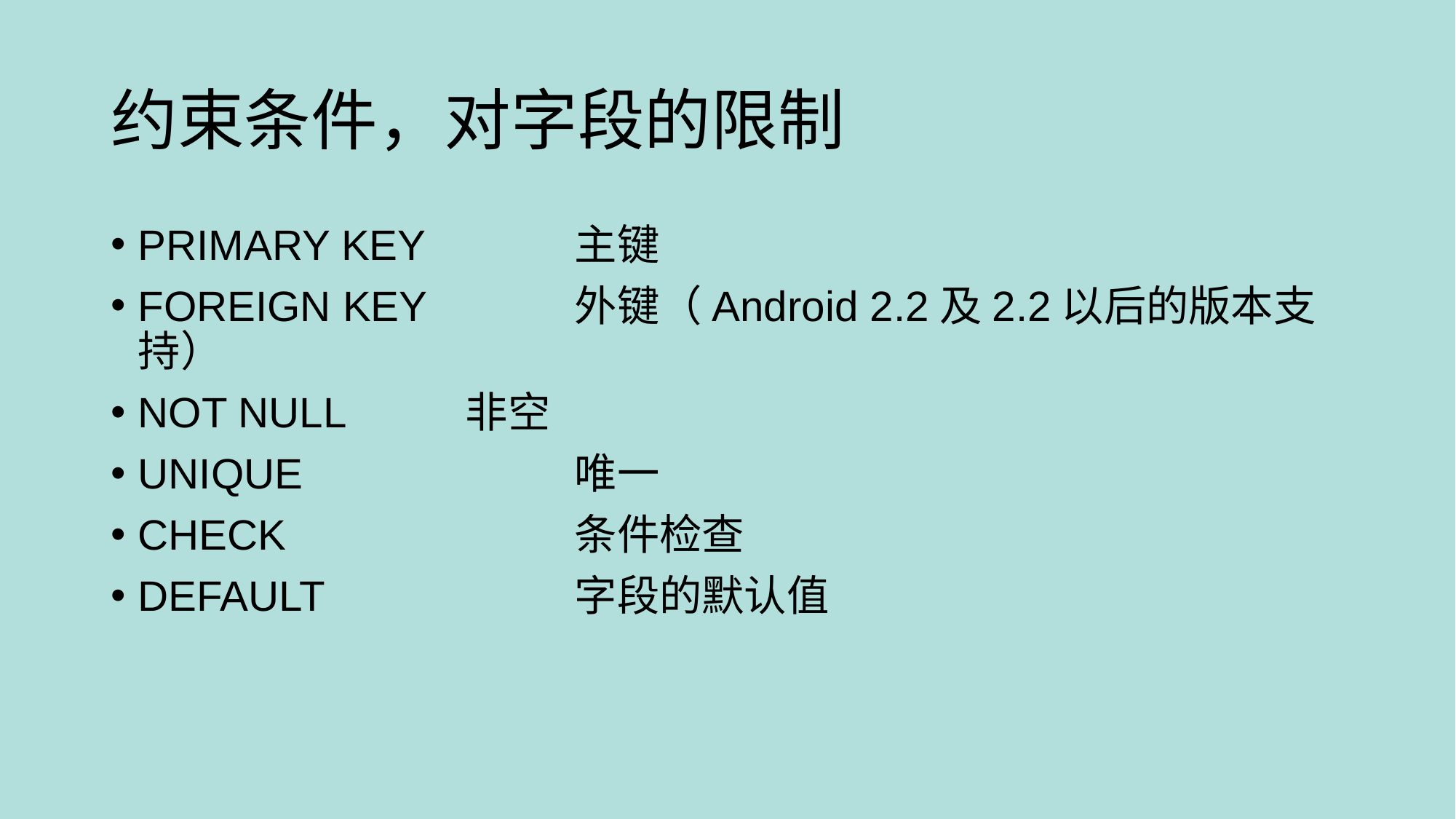

# 约束条件，对字段的限制
PRIMARY KEY		主键
FOREIGN KEY		外键（Android 2.2及2.2以后的版本支持）
NOT NULL		非空
UNIQUE			唯一
CHECK			条件检查
DEFAULT			字段的默认值